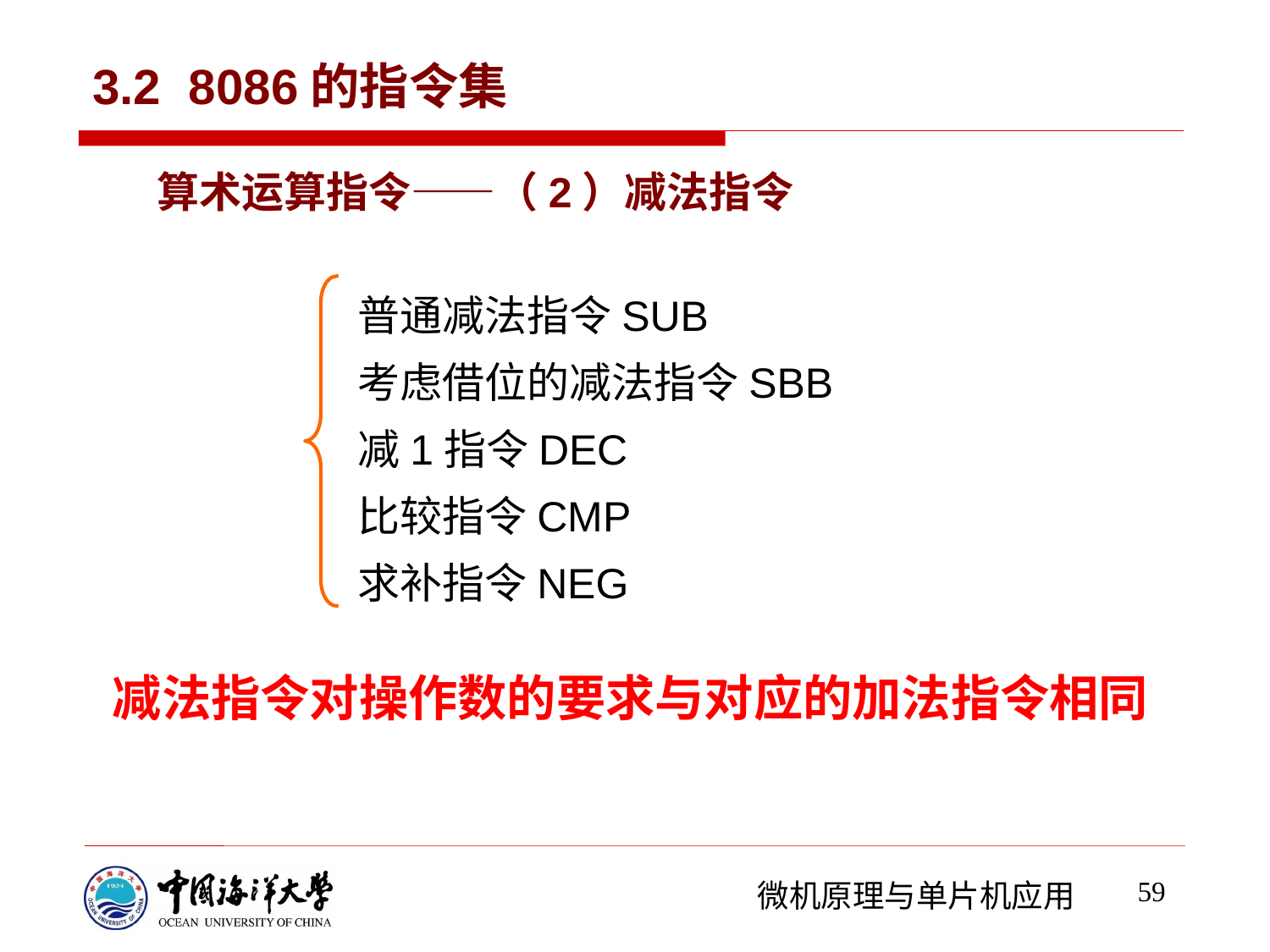

# 3.2  8086的指令集
算术运算指令——（2）减法指令

普通减法指令SUB
考虑借位的减法指令SBB
减1指令DEC
比较指令CMP
求补指令NEG

减法指令对操作数的要求与对应的加法指令相同
59